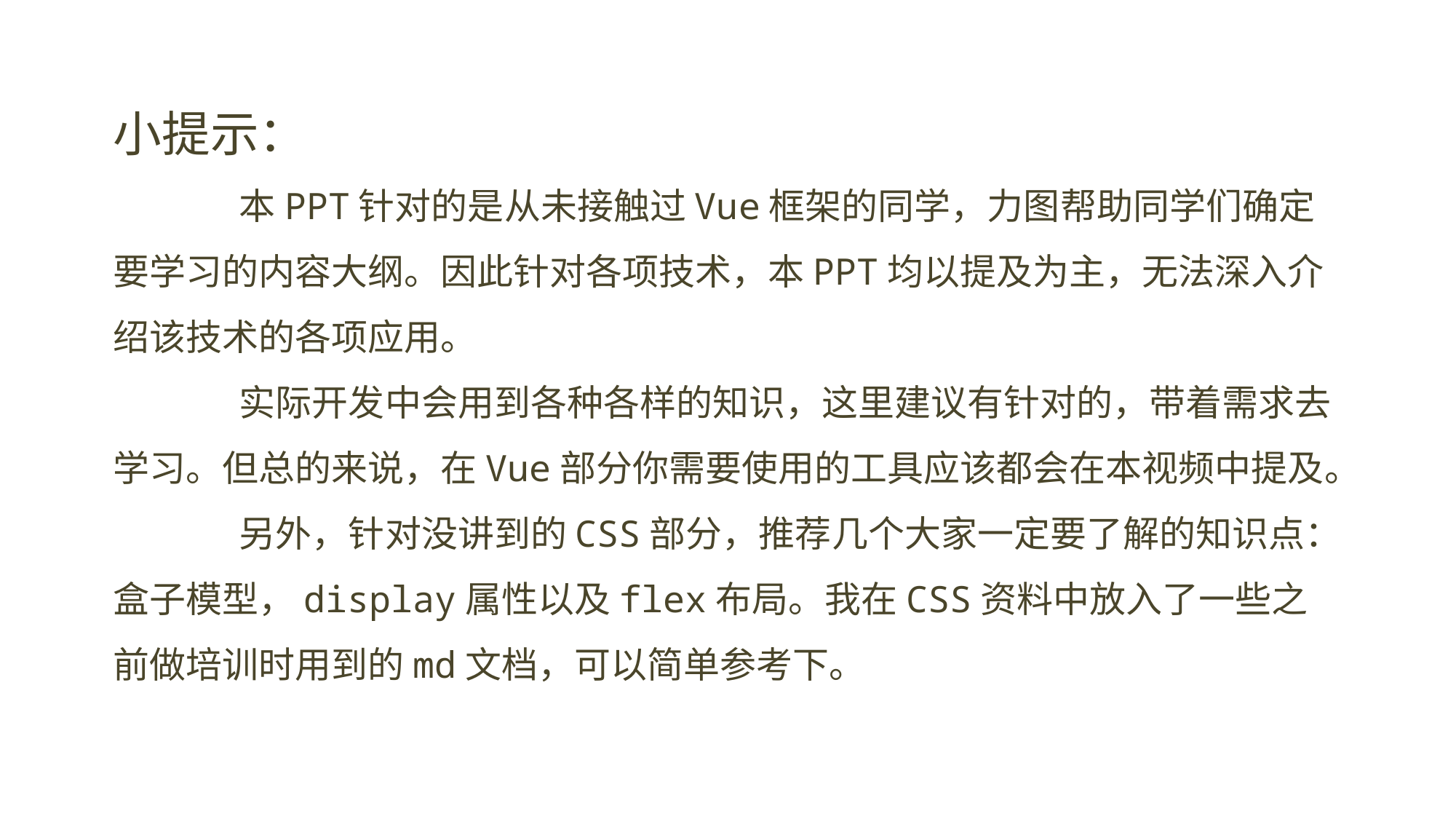

小提示：
	 本PPT针对的是从未接触过Vue框架的同学，力图帮助同学们确定要学习的内容大纲。因此针对各项技术，本PPT均以提及为主，无法深入介绍该技术的各项应用。
	 实际开发中会用到各种各样的知识，这里建议有针对的，带着需求去学习。但总的来说，在Vue部分你需要使用的工具应该都会在本视频中提及。
	 另外，针对没讲到的CSS部分，推荐几个大家一定要了解的知识点：盒子模型，display属性以及flex布局。我在CSS资料中放入了一些之前做培训时用到的md文档，可以简单参考下。